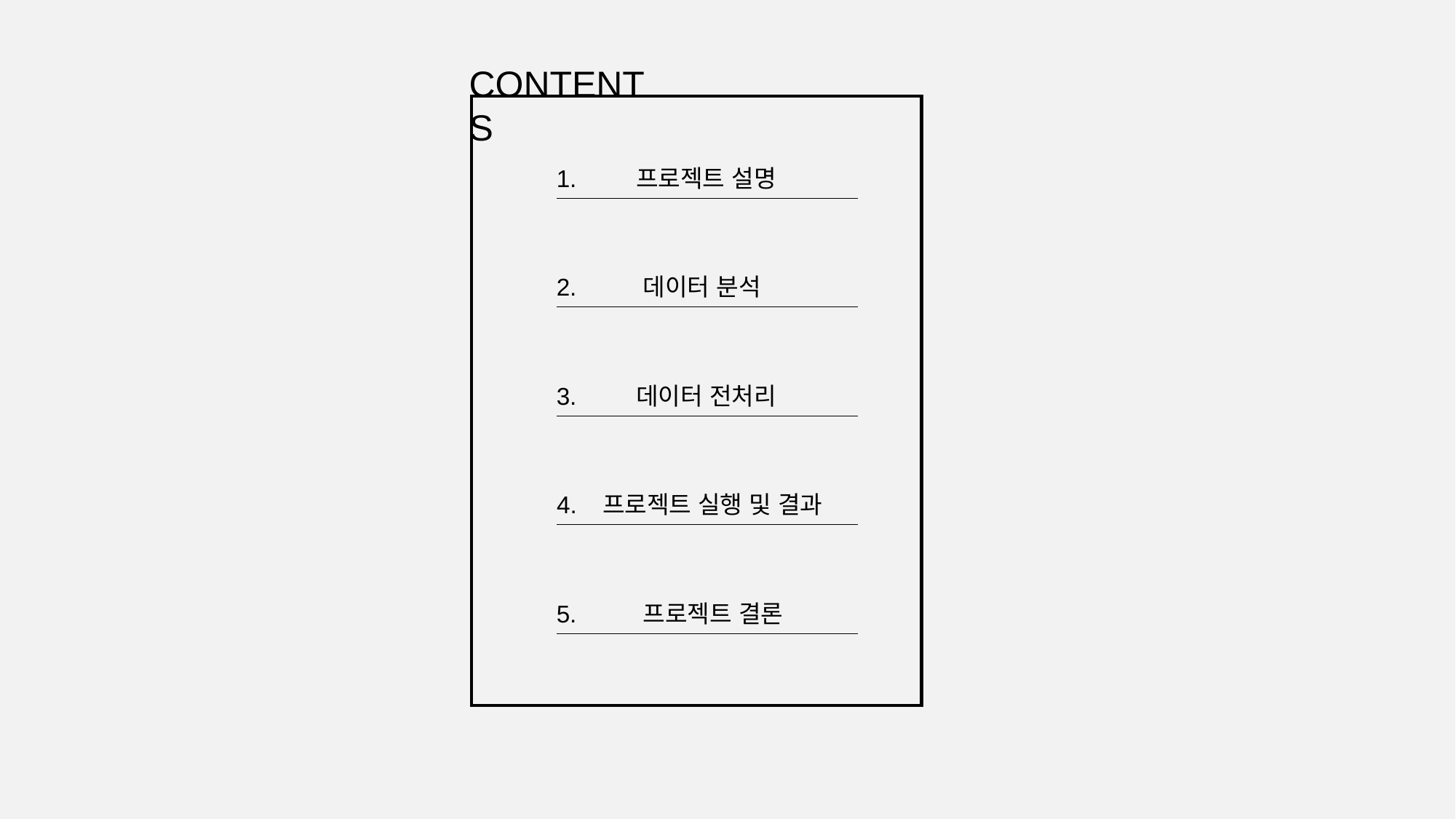

CONTENTS

1.        프로젝트 설명
2.         데이터 분석
3.        데이터 전처리
4.   프로젝트 실행 및 결과
5.         프로젝트 결론